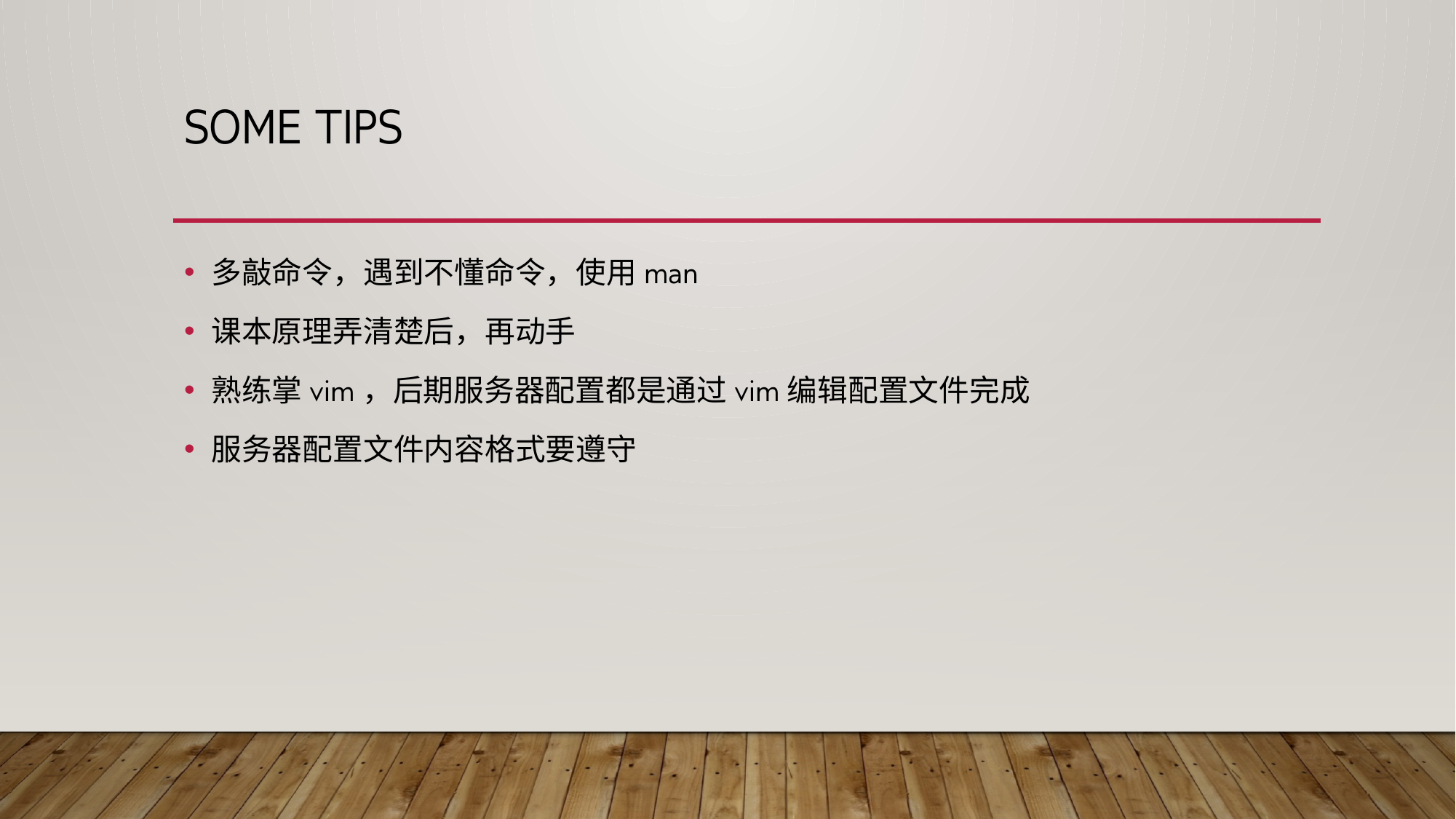

# some tips
多敲命令，遇到不懂命令，使用man
课本原理弄清楚后，再动手
熟练掌vim，后期服务器配置都是通过vim编辑配置文件完成
服务器配置文件内容格式要遵守